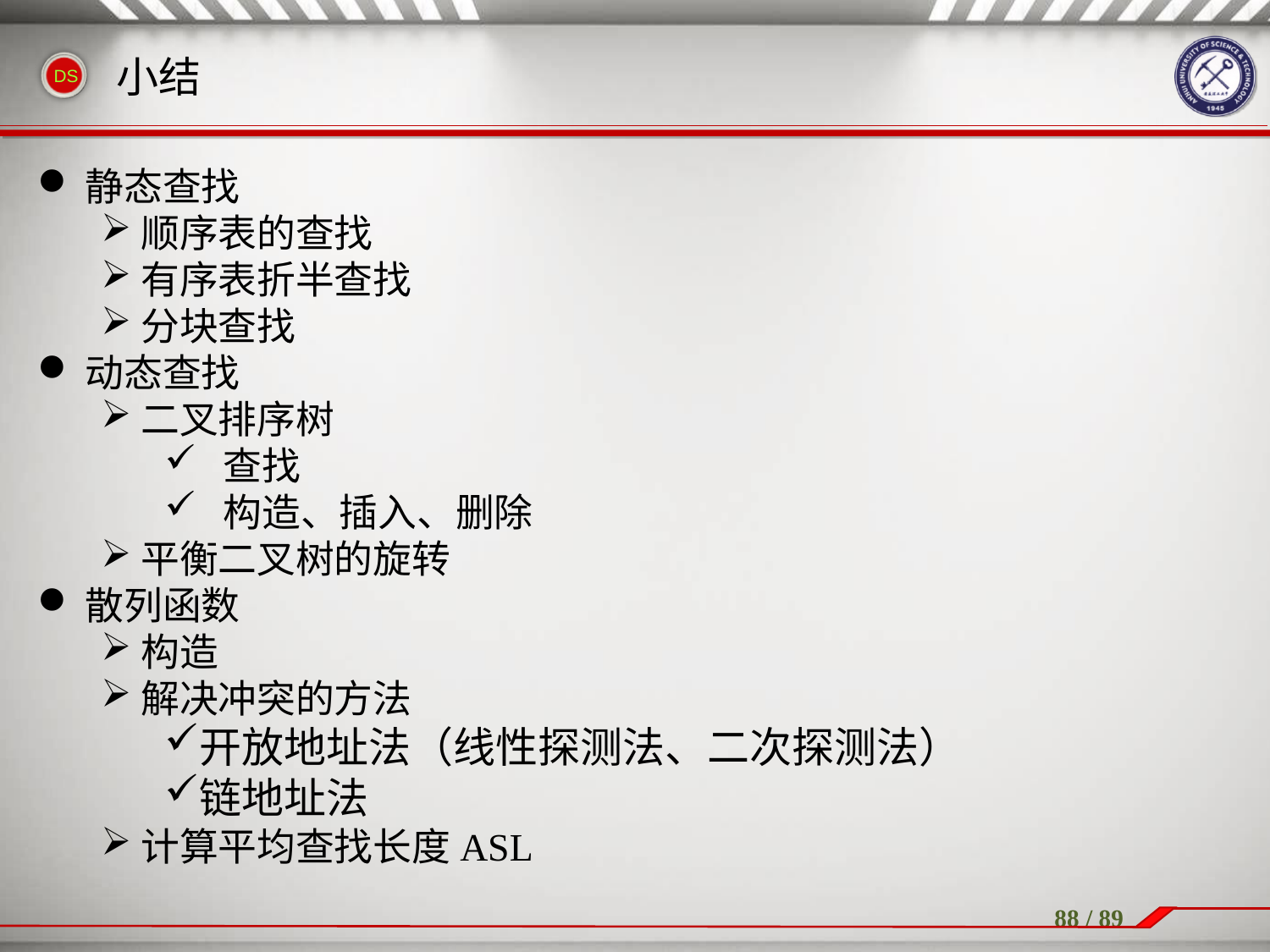

小结
静态查找
顺序表的查找
有序表折半查找
分块查找
动态查找
二叉排序树
  查找
  构造、插入、删除
平衡二叉树的旋转
散列函数
构造
解决冲突的方法
开放地址法（线性探测法、二次探测法）
链地址法
计算平均查找长度ASL